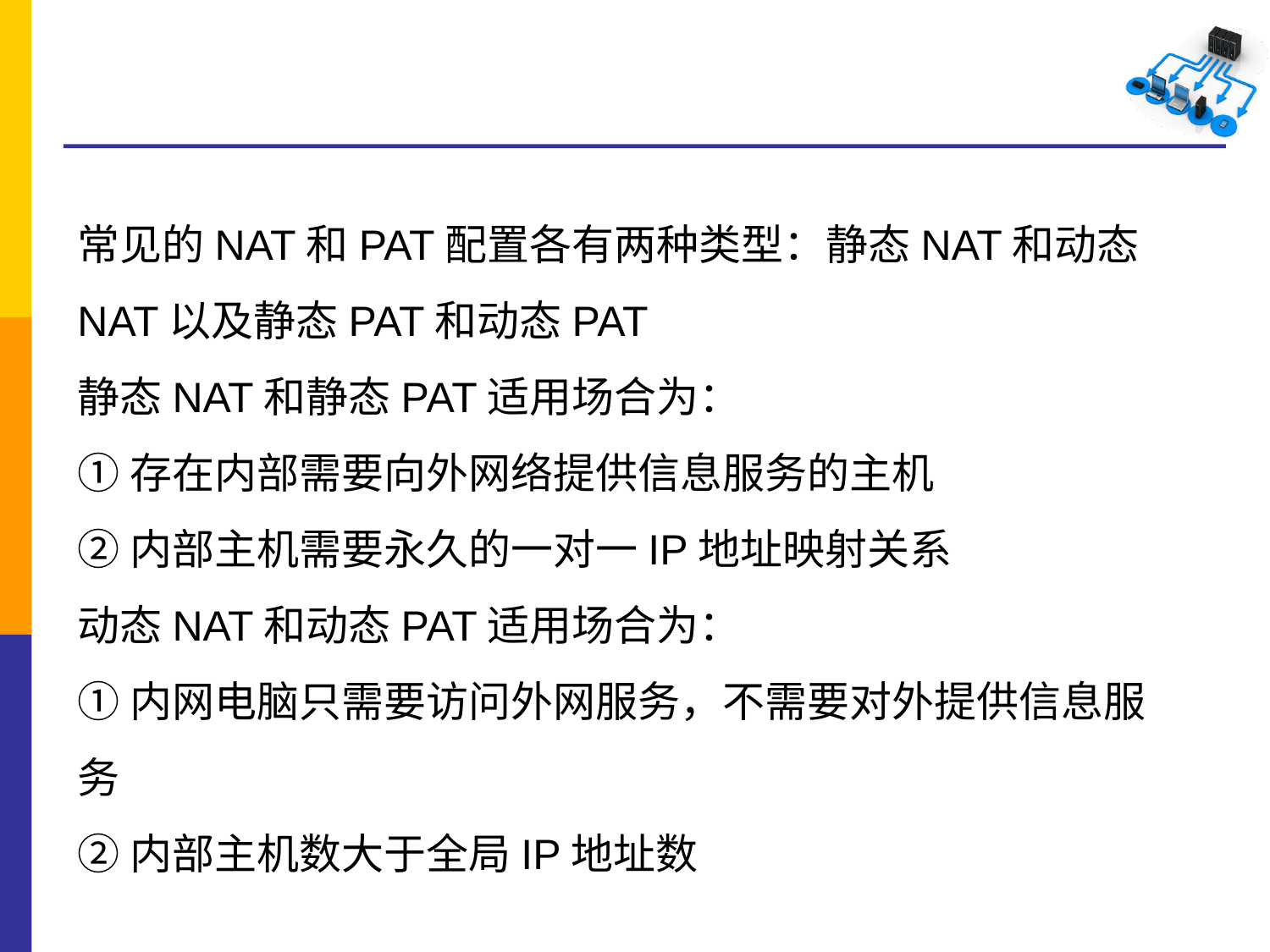

常见的NAT和PAT配置各有两种类型：静态NAT和动态NAT以及静态PAT和动态PAT
静态NAT和静态PAT适用场合为：
①存在内部需要向外网络提供信息服务的主机
②内部主机需要永久的一对一IP地址映射关系
动态NAT和动态PAT适用场合为：
①内网电脑只需要访问外网服务，不需要对外提供信息服务
②内部主机数大于全局IP地址数